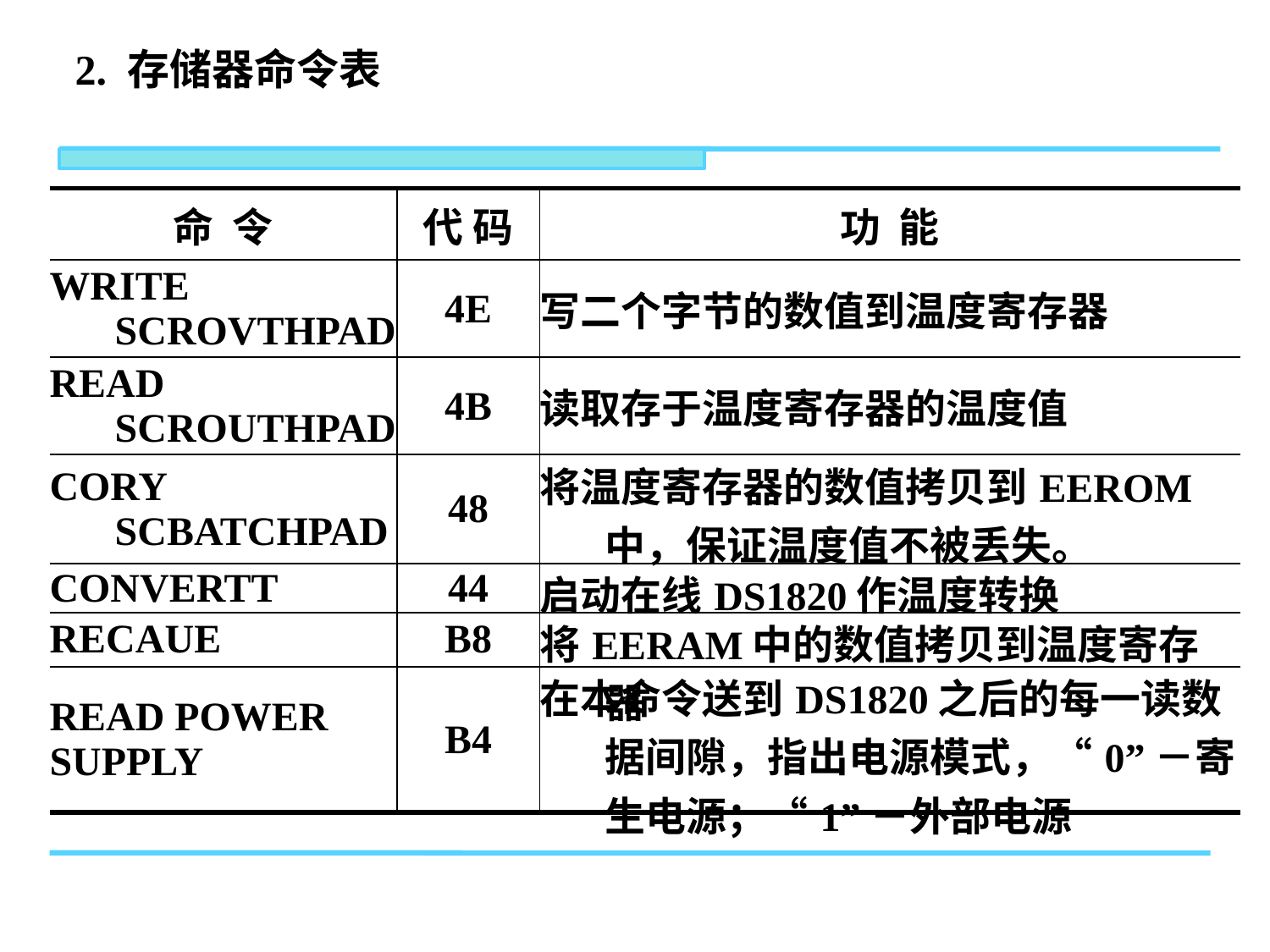

2. 存储器命令表
| 命 令 | 代 码 | 功 能 |
| --- | --- | --- |
| WRITE SCROVTHPAD | 4E | 写二个字节的数值到温度寄存器 |
| READ SCROUTHPAD | 4B | 读取存于温度寄存器的温度值 |
| CORY SCBATCHPAD | 48 | 将温度寄存器的数值拷贝到EEROM中，保证温度值不被丢失。 |
| CONVERTT | 44 | 启动在线DS1820作温度转换 |
| RECAUE | B8 | 将EERAM中的数值拷贝到温度寄存器 |
| READ POWER SUPPLY | B4 | 在本命令送到DS1820之后的每一读数据间隙，指出电源模式，“0”－寄生电源；“1”－外部电源 |